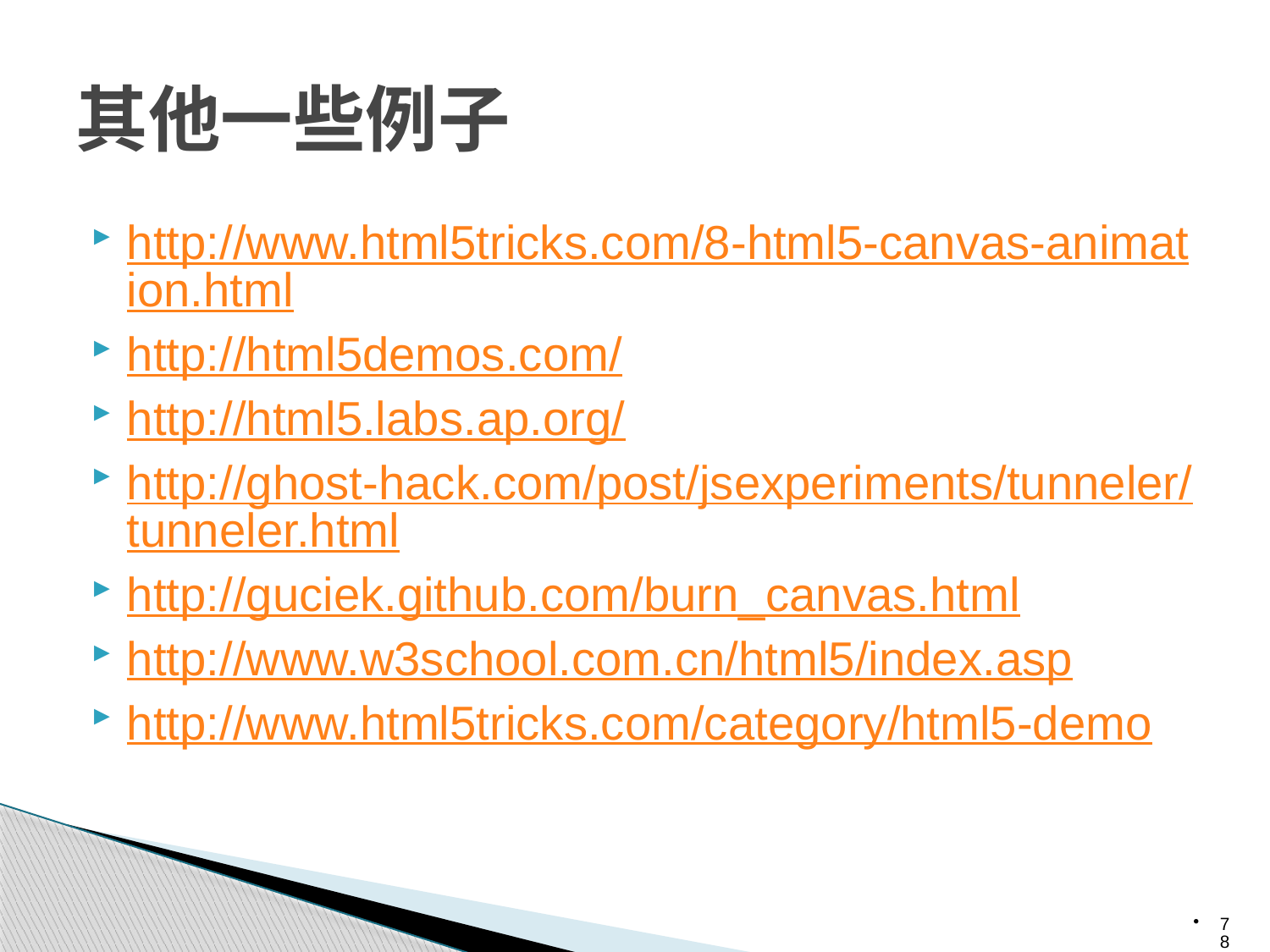

# 其他一些例子
http://www.html5tricks.com/8-html5-canvas-animation.html
http://html5demos.com/
http://html5.labs.ap.org/
http://ghost-hack.com/post/jsexperiments/tunneler/tunneler.html
http://guciek.github.com/burn_canvas.html
http://www.w3school.com.cn/html5/index.asp
http://www.html5tricks.com/category/html5-demo

78